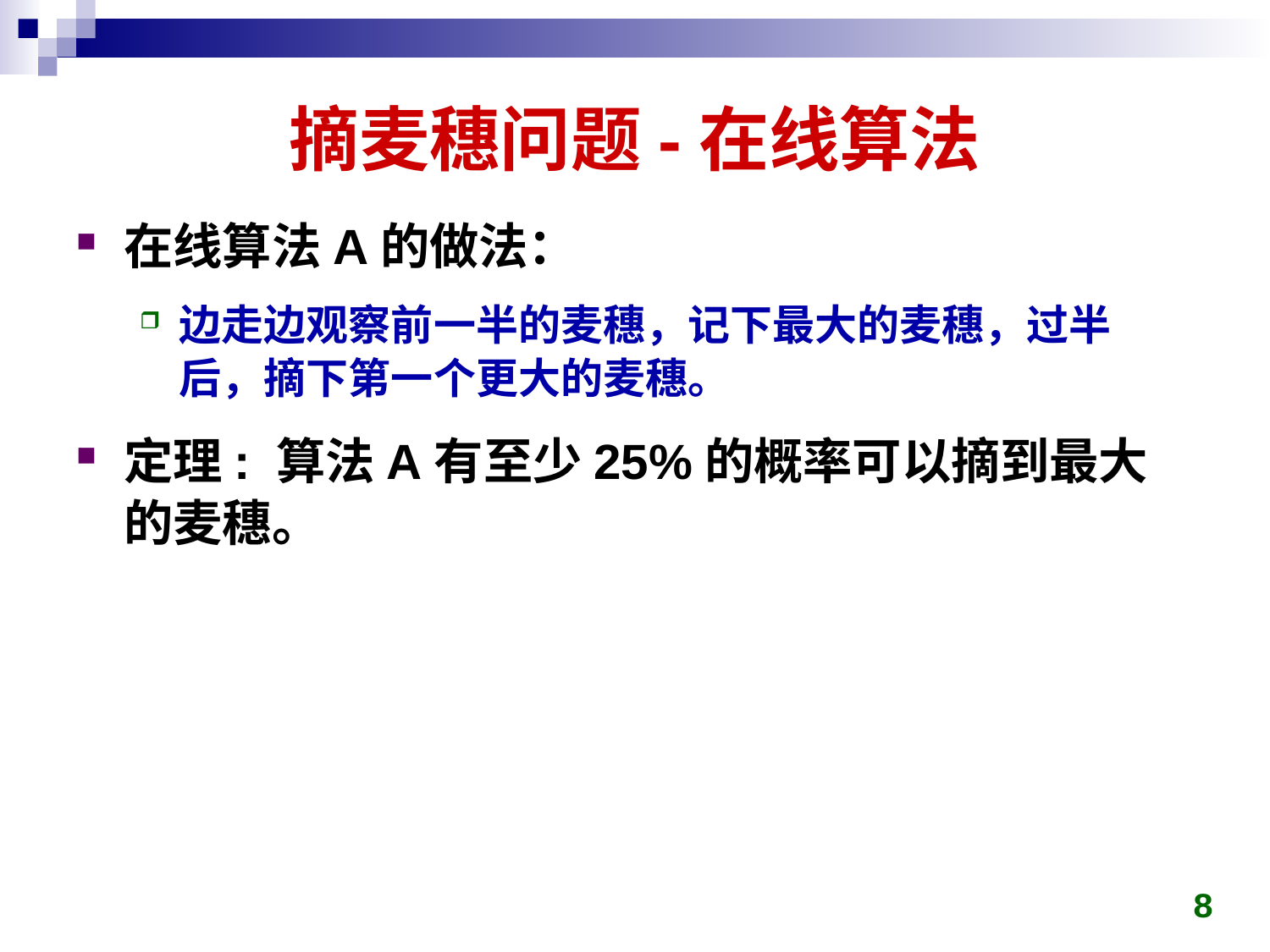

# 摘麦穗问题-在线算法
在线算法A的做法：
边走边观察前一半的麦穗，记下最大的麦穗，过半后，摘下第一个更大的麦穗。
定理: 算法A有至少25%的概率可以摘到最大的麦穗。
8